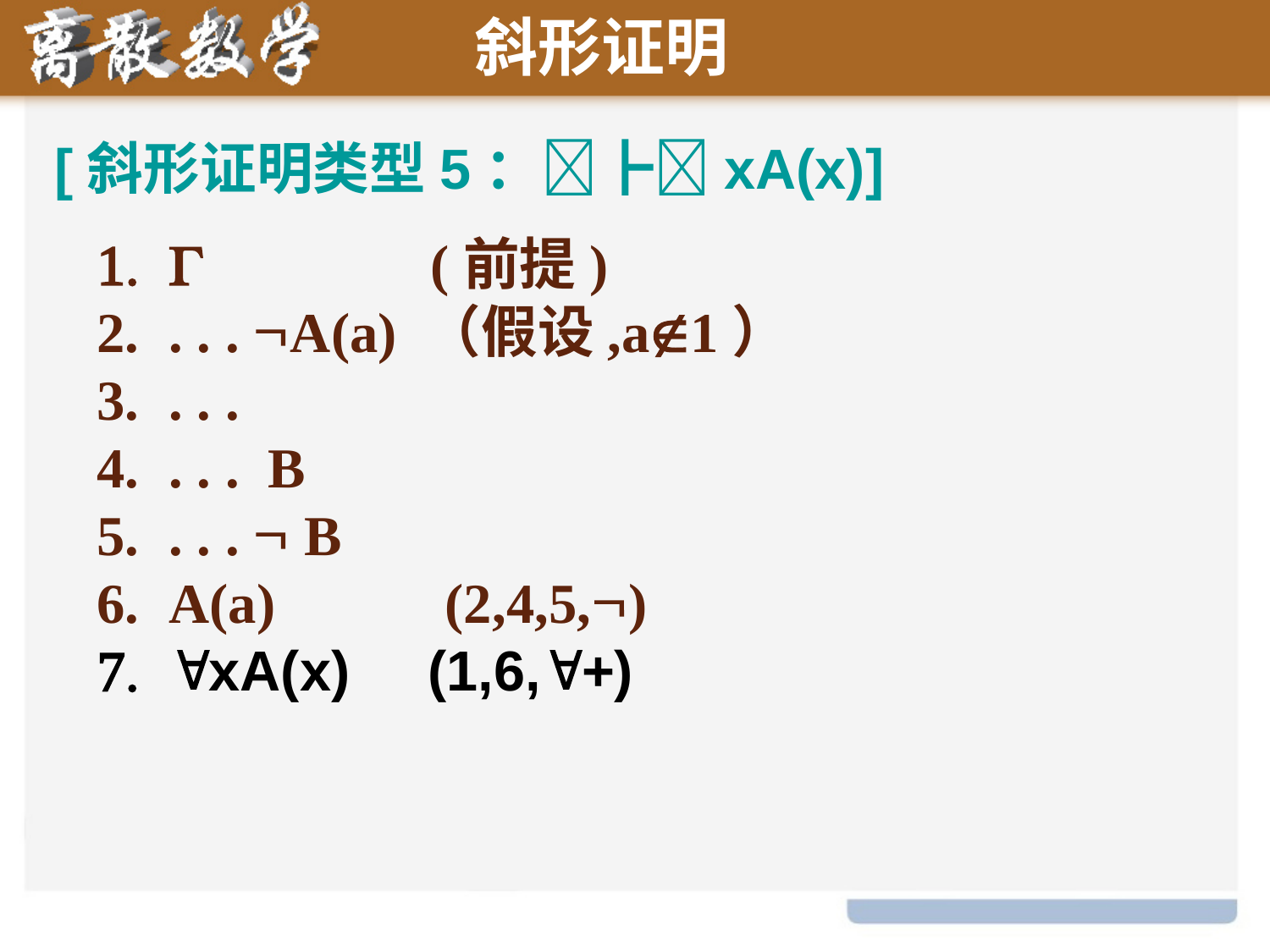

斜形证明
[斜形证明类型5：Γ┣∀xA(x)]
Γ                (前提)
. . . ¬A(a) （假设,a∉1）
. . .
. . .  B
. . . ¬ B
A(a)            (2,4,5,¬)
∀xA(x)     (1,6,∀+)